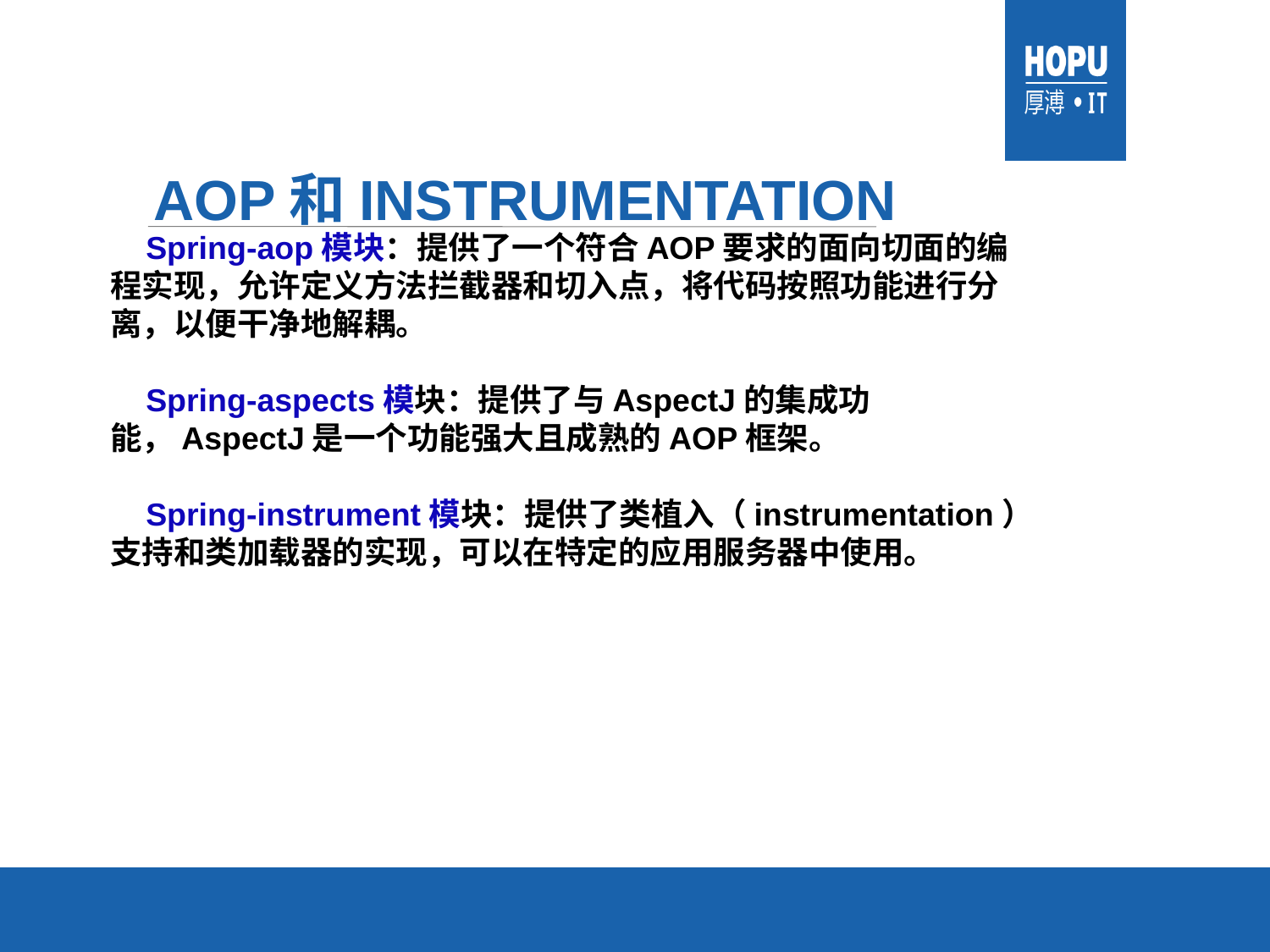

# AOP和Instrumentation
    Spring-aop模块：提供了一个符合AOP要求的面向切面的编程实现，允许定义方法拦截器和切入点，将代码按照功能进行分离，以便干净地解耦。

    Spring-aspects模块：提供了与AspectJ的集成功能，AspectJ是一个功能强大且成熟的AOP框架。

    Spring-instrument模块：提供了类植入（instrumentation）支持和类加载器的实现，可以在特定的应用服务器中使用。